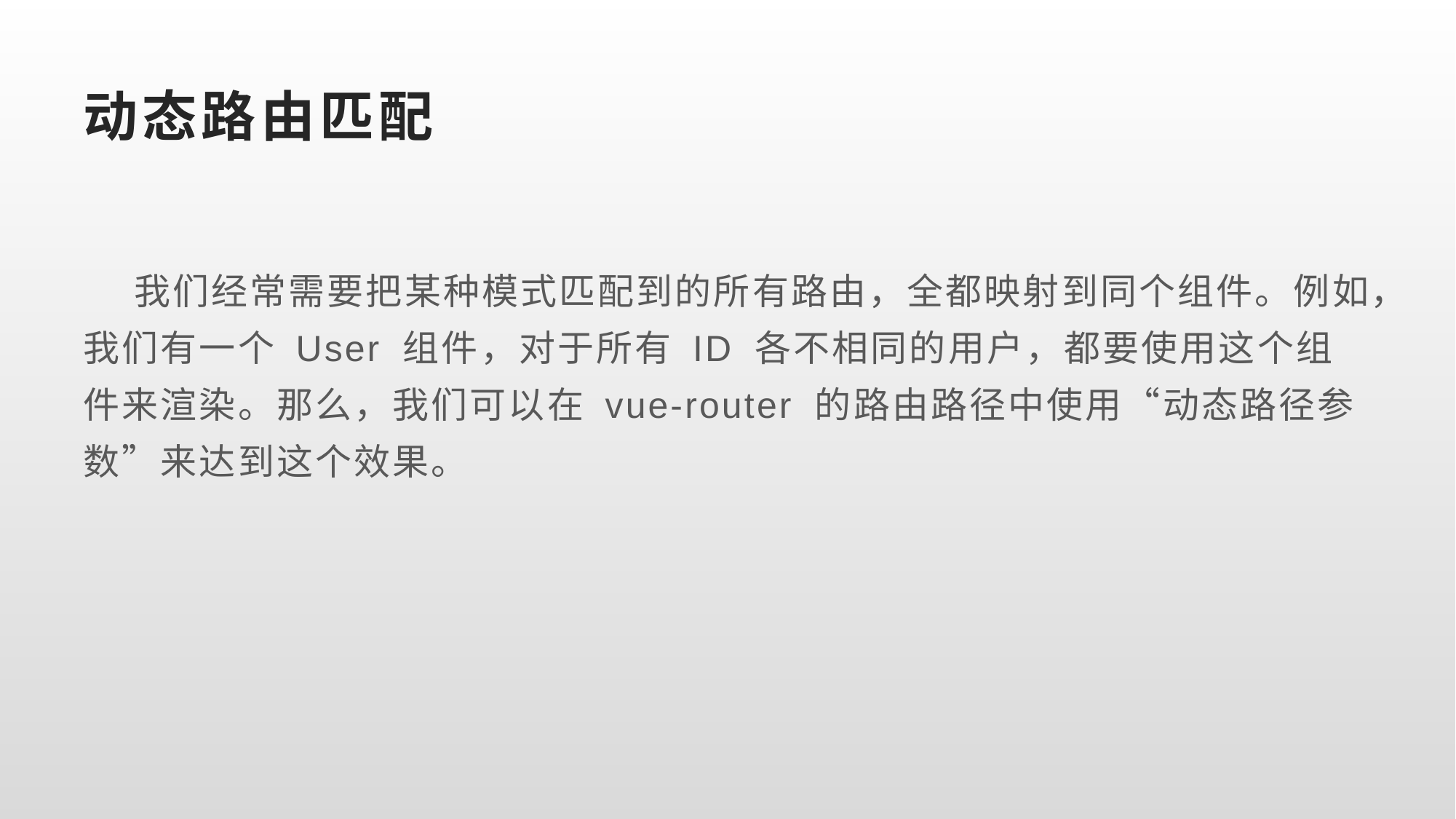

# 动态路由匹配

    我们经常需要把某种模式匹配到的所有路由，全都映射到同个组件。例如，我们有一个 User 组件，对于所有 ID 各不相同的用户，都要使用这个组件来渲染。那么，我们可以在 vue-router 的路由路径中使用“动态路径参数”来达到这个效果。